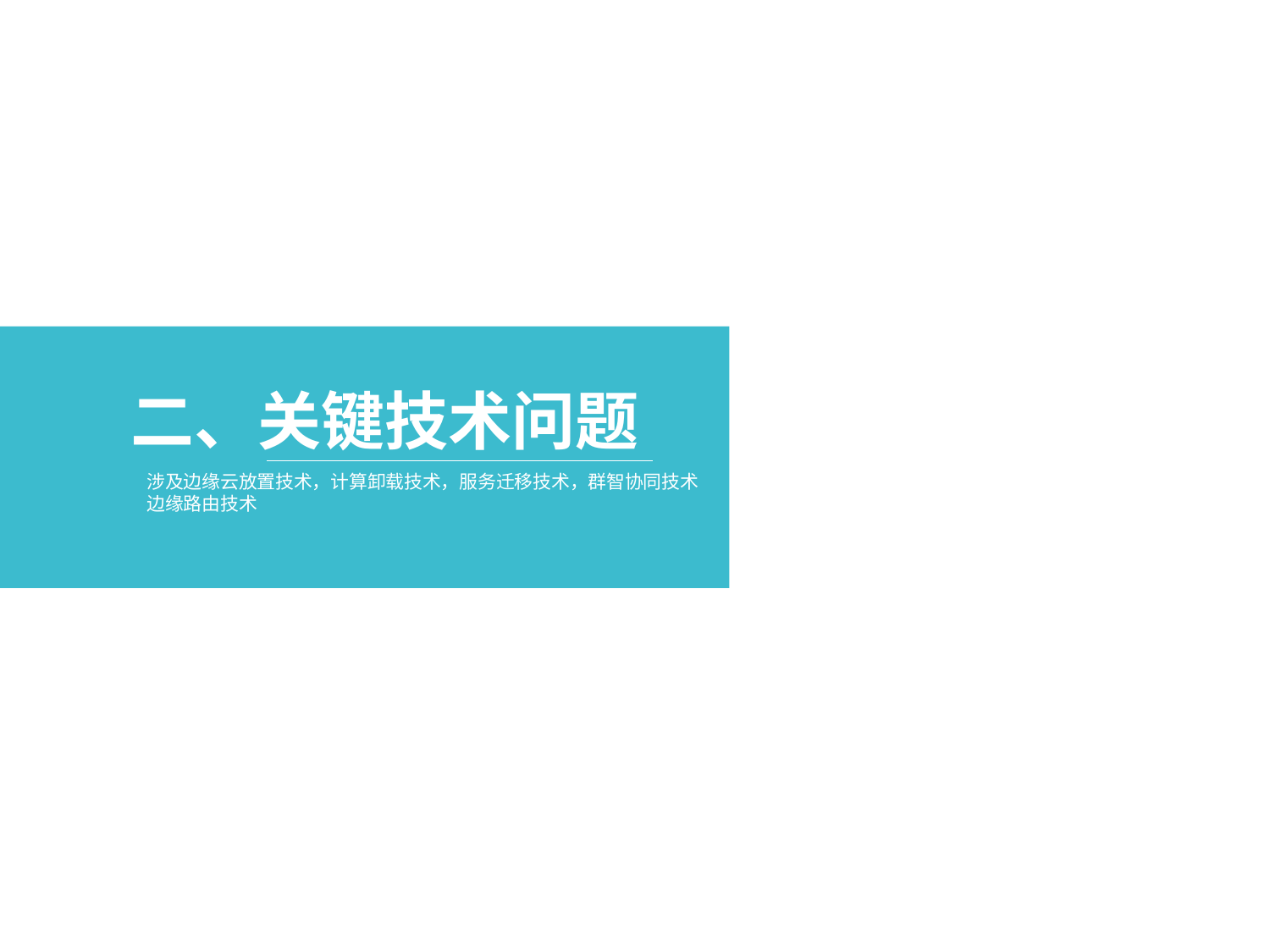

二、关键技术问题
涉及边缘云放置技术，计算卸载技术，服务迁移技术，群智协同技术
边缘路由技术